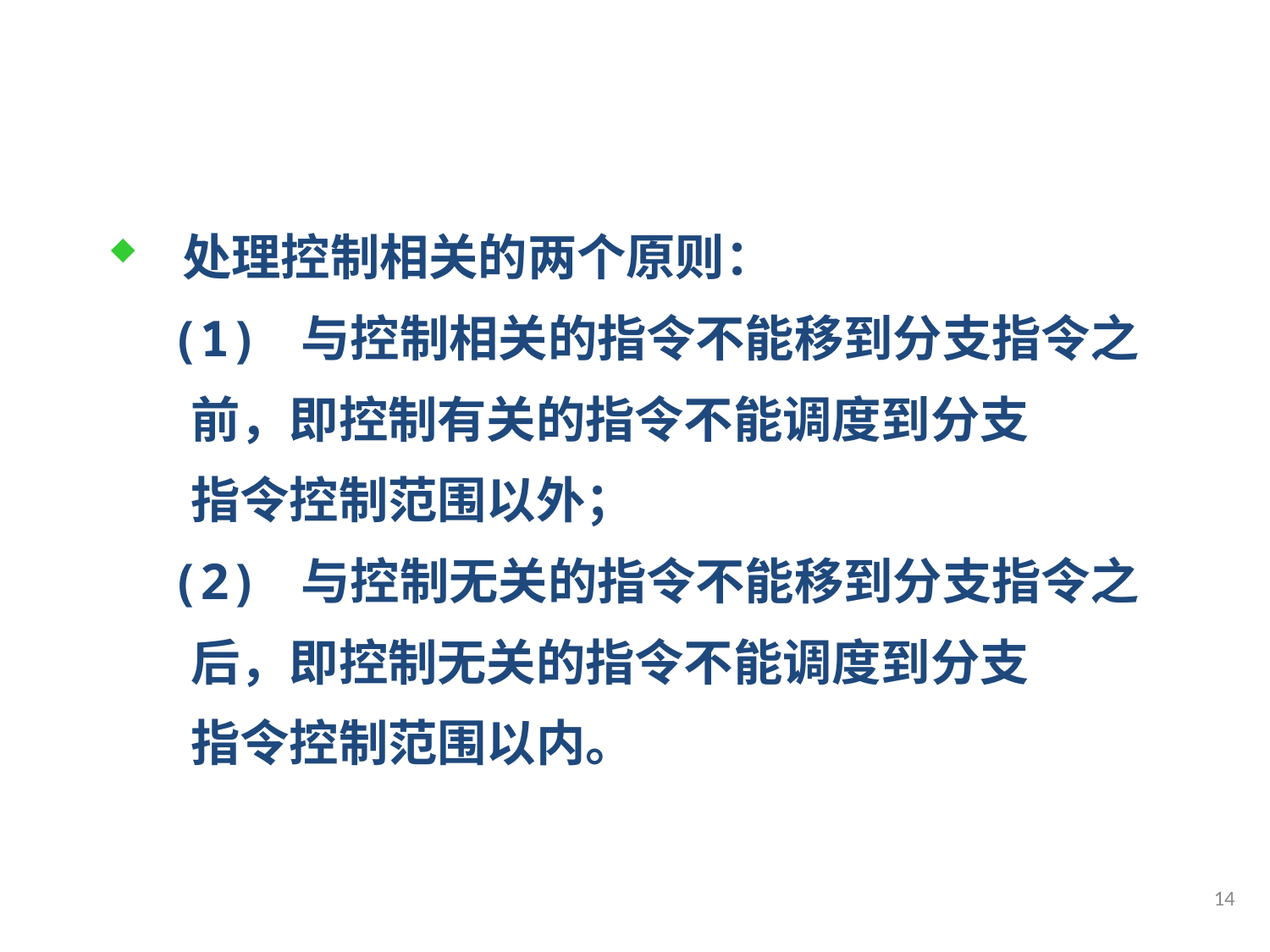

处理控制相关的两个原则：
  (1) 与控制相关的指令不能移到分支指令之
      前，即控制有关的指令不能调度到分支
      指令控制范围以外；
  (2) 与控制无关的指令不能移到分支指令之
      后，即控制无关的指令不能调度到分支
      指令控制范围以内。

14